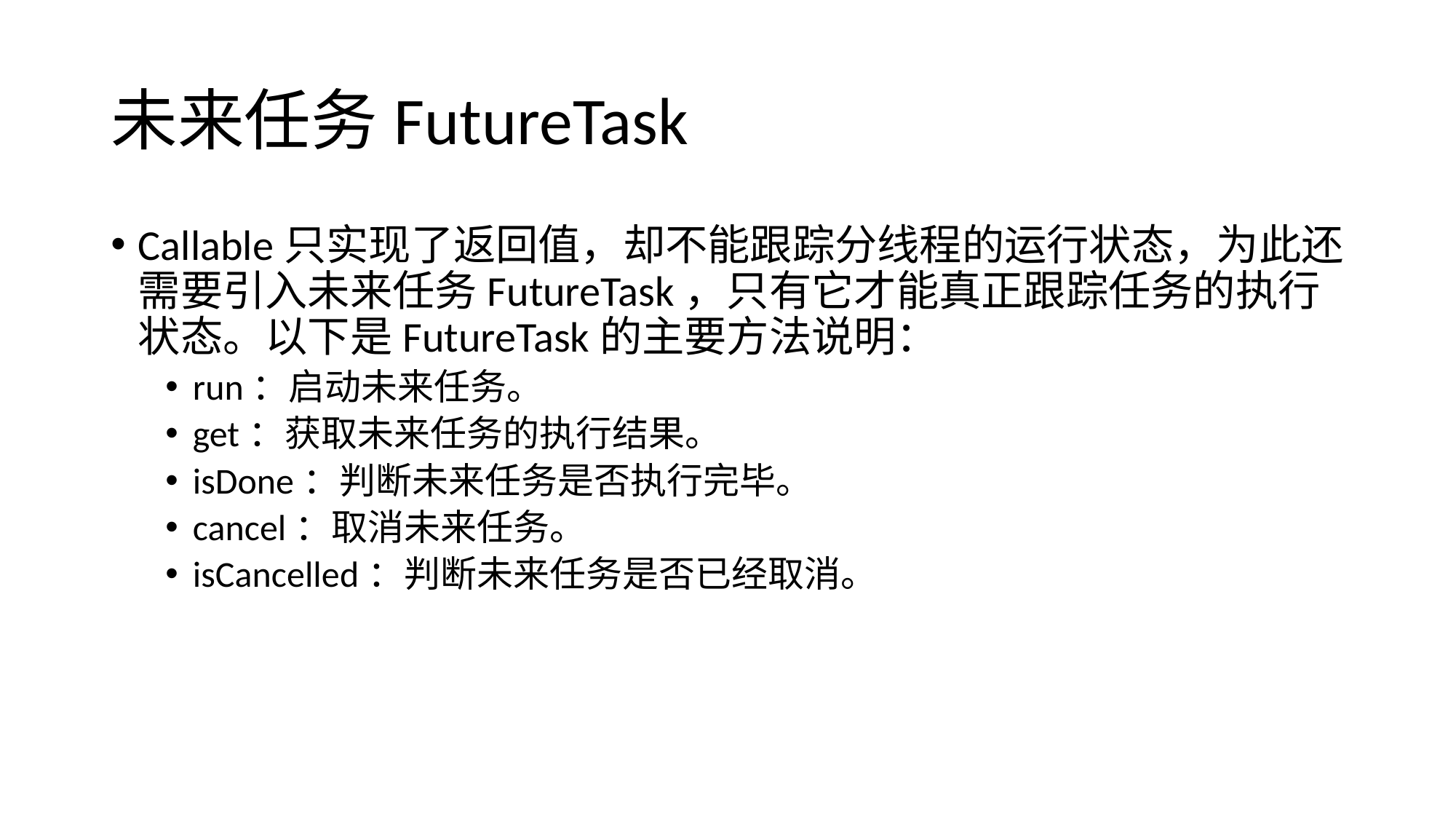

# 未来任务FutureTask
Callable只实现了返回值，却不能跟踪分线程的运行状态，为此还需要引入未来任务FutureTask，只有它才能真正跟踪任务的执行状态。以下是FutureTask的主要方法说明：
run：启动未来任务。
get：获取未来任务的执行结果。
isDone：判断未来任务是否执行完毕。
cancel：取消未来任务。
isCancelled：判断未来任务是否已经取消。